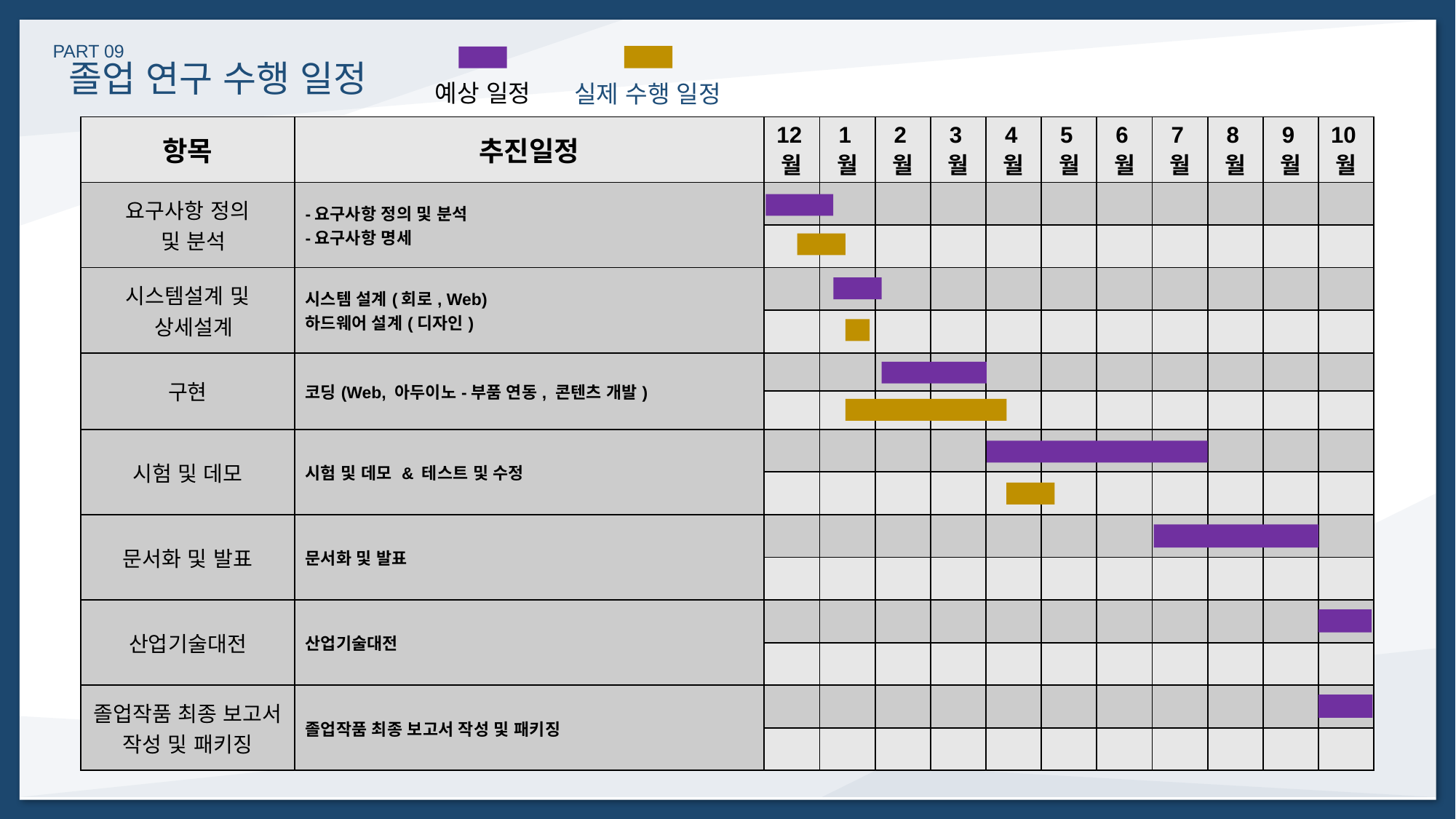

PART 09

졸업 연구 수행 일정
예상 일정
실제 수행 일정
| 항목 | 추진일정 | 12월 | 1월 | 2월 | 3월 | 4월 | 5월 | 6월 | 7월 | 8월 | 9월 | 10월 |
| --- | --- | --- | --- | --- | --- | --- | --- | --- | --- | --- | --- | --- |
| 요구사항 정의 및 분석 | -요구사항 정의 및 분석 -요구사항 명세 |  |  |  |  |  |  |  |  |  |  |  |
|  |  |  |  |  |  |  |  |  |  |  |  |  |
| 시스템설계 및 상세설계 | 시스템 설계(회로, Web) 하드웨어 설계(디자인) |  |  |  |  |  |  |  |  |  |  |  |
|  |  |  |  |  |  |  |  |  |  |  |  |  |
| 구현 | 코딩(Web, 아두이노-부품 연동, 콘텐츠 개발) |  |  |  |  |  |  |  |  |  |  |  |
|  |  |  |  |  |  |  |  |  |  |  |  |  |
| 시험 및 데모 | 시험 및 데모 & 테스트 및 수정 |  |  |  |  |  |  |  |  |  |  |  |
|  |  |  |  |  |  |  |  |  |  |  |  |  |
| 문서화 및 발표 | 문서화 및 발표 |  |  |  |  |  |  |  |  |  |  |  |
|  |  |  |  |  |  |  |  |  |  |  |  |  |
| 산업기술대전 | 산업기술대전 |  |  |  |  |  |  |  |  |  |  |  |
|  |  |  |  |  |  |  |  |  |  |  |  |  |
| 졸업작품 최종 보고서 작성 및 패키징 | 졸업작품 최종 보고서 작성 및 패키징 |  |  |  |  |  |  |  |  |  |  |  |
|  |  |  |  |  |  |  |  |  |  |  |  |  |